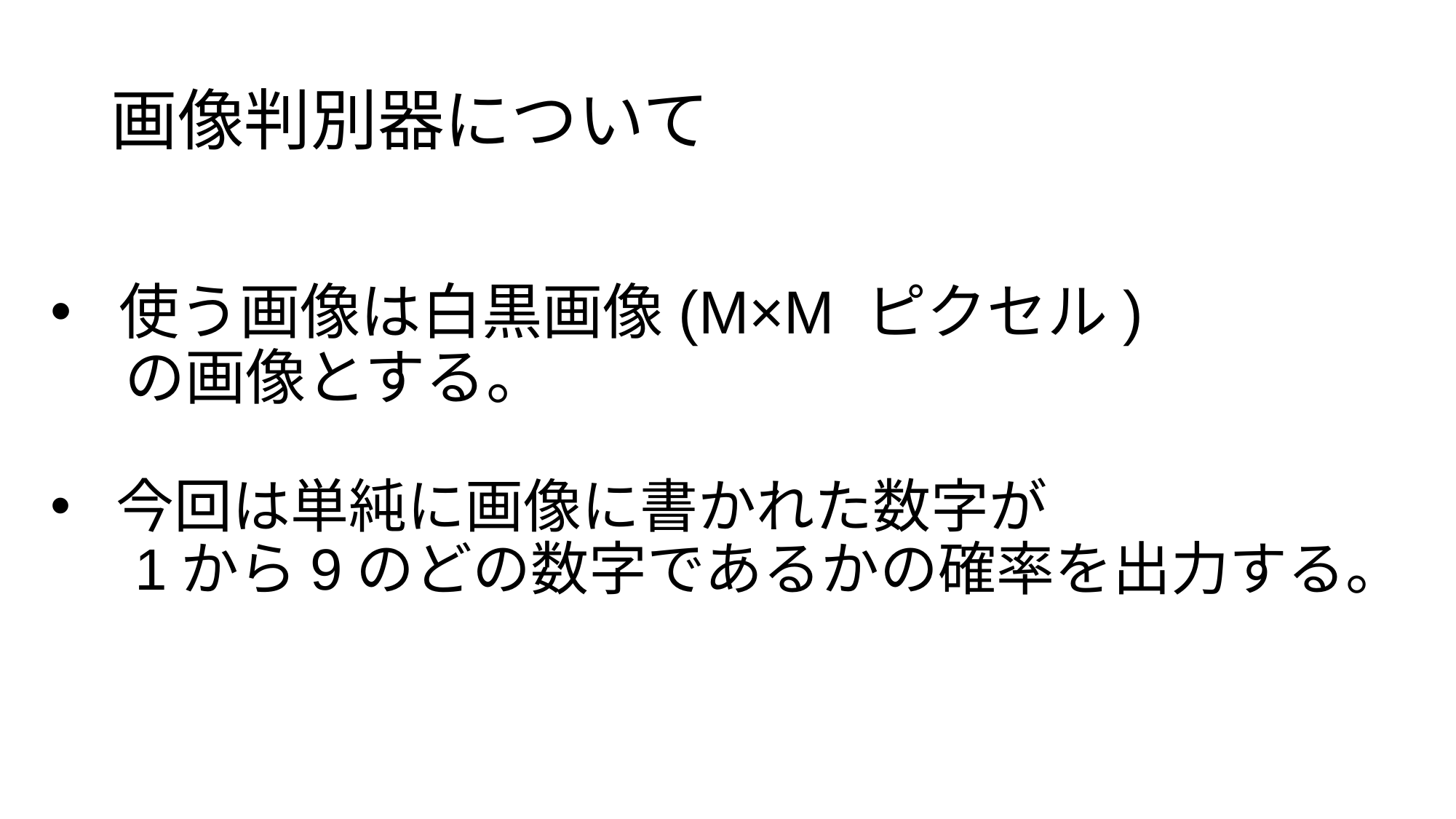

# 画像判別器について
使う画像は白黒画像(M×M ピクセル)
　 の画像とする。
今回は単純に画像に書かれた数字が
　 1から9のどの数字であるかの確率を出力する。